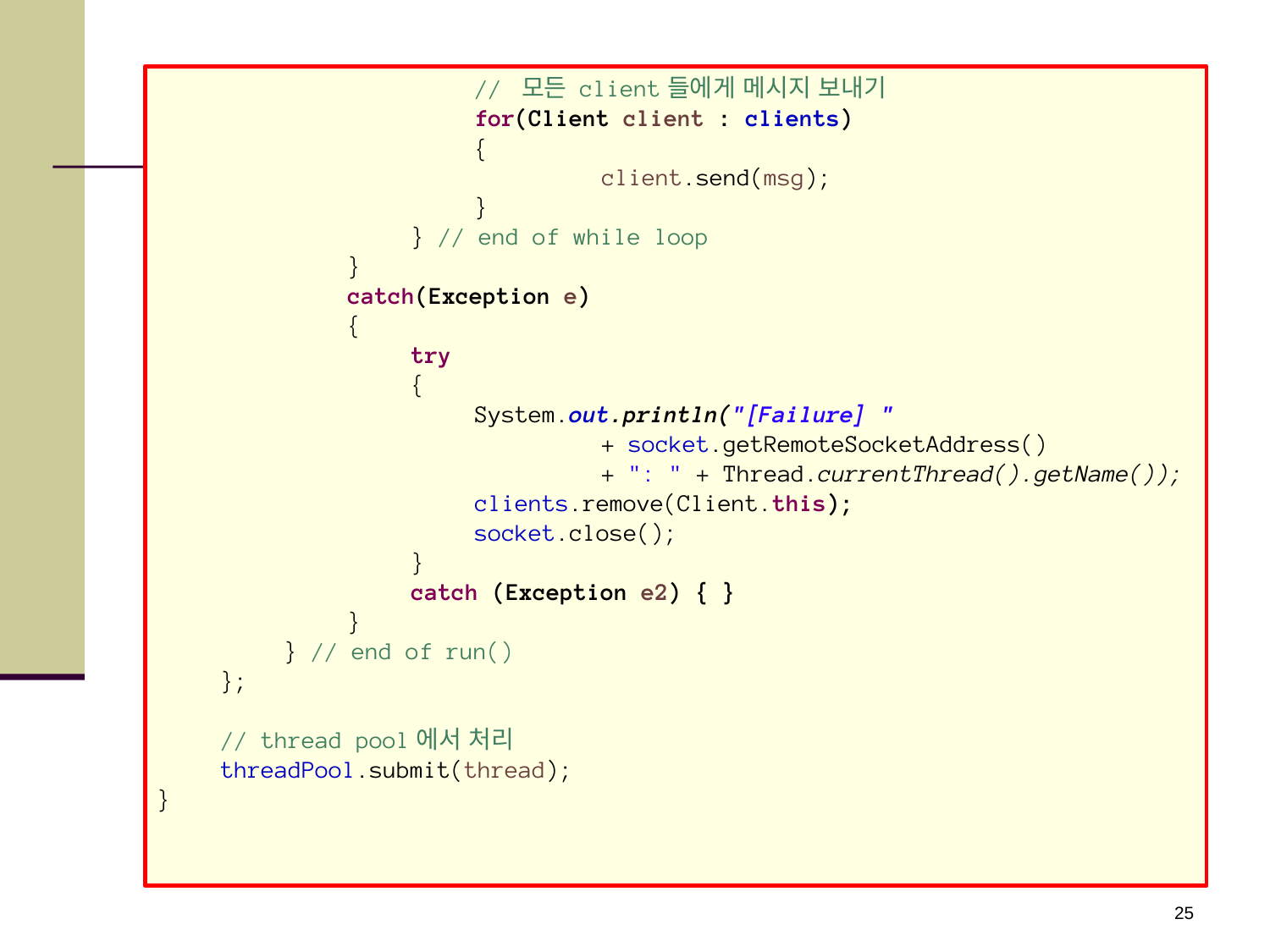

#
// 모든 client들에게 메시지 보내기
for(Client client : clients)
{
	client.send(msg);
}
} // end of while loop
}
catch(Exception e)
{
try
{
System.out.println("[Failure] "
	+ socket.getRemoteSocketAddress()
	+ ": " + Thread.currentThread().getName());
clients.remove(Client.this);
socket.close();
}
catch (Exception e2) { }
}
} // end of run()
};

// thread pool에서 처리
threadPool.submit(thread);
}

25